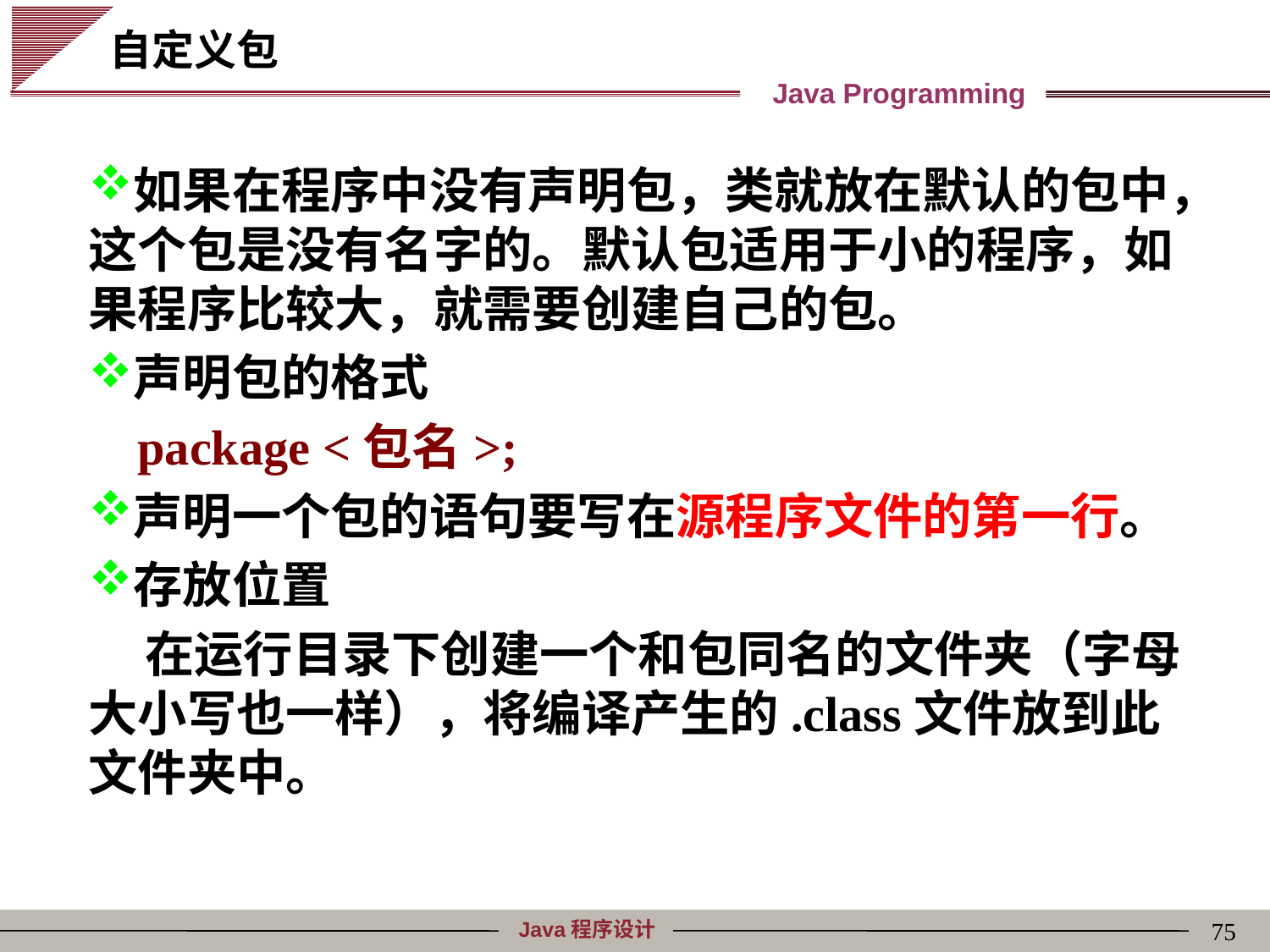

# 自定义包
如果在程序中没有声明包，类就放在默认的包中，这个包是没有名字的。默认包适用于小的程序，如果程序比较大，就需要创建自己的包。
声明包的格式
    package <包名>;
声明一个包的语句要写在源程序文件的第一行。
存放位置
    在运行目录下创建一个和包同名的文件夹（字母大小写也一样），将编译产生的.class文件放到此文件夹中。